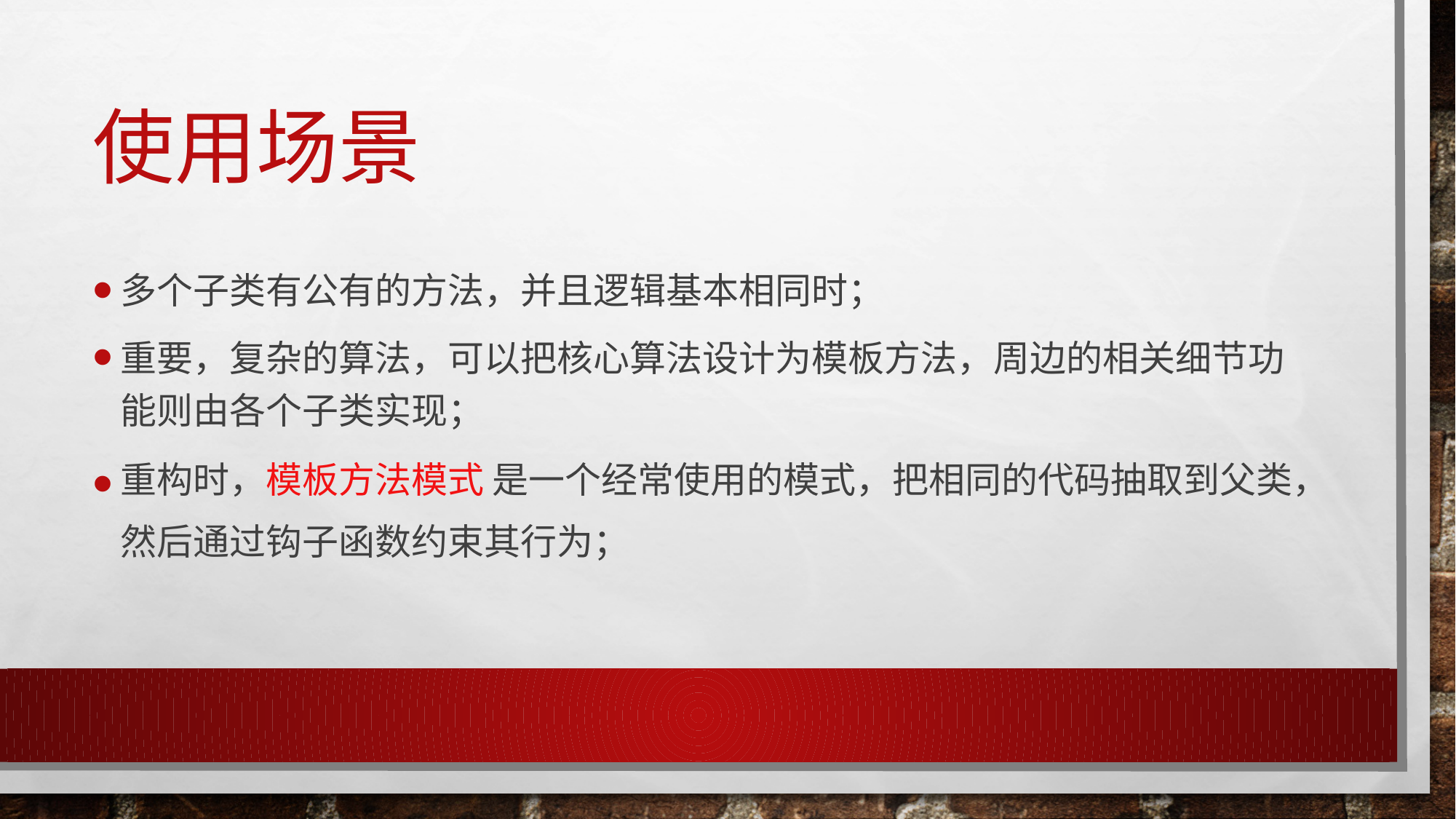

# 使用场景
多个子类有公有的方法，并且逻辑基本相同时；
重要，复杂的算法，可以把核心算法设计为模板方法，周边的相关细节功能则由各个子类实现；
重构时，模板方法模式 是一个经常使用的模式，把相同的代码抽取到父类，然后通过钩子函数约束其行为；